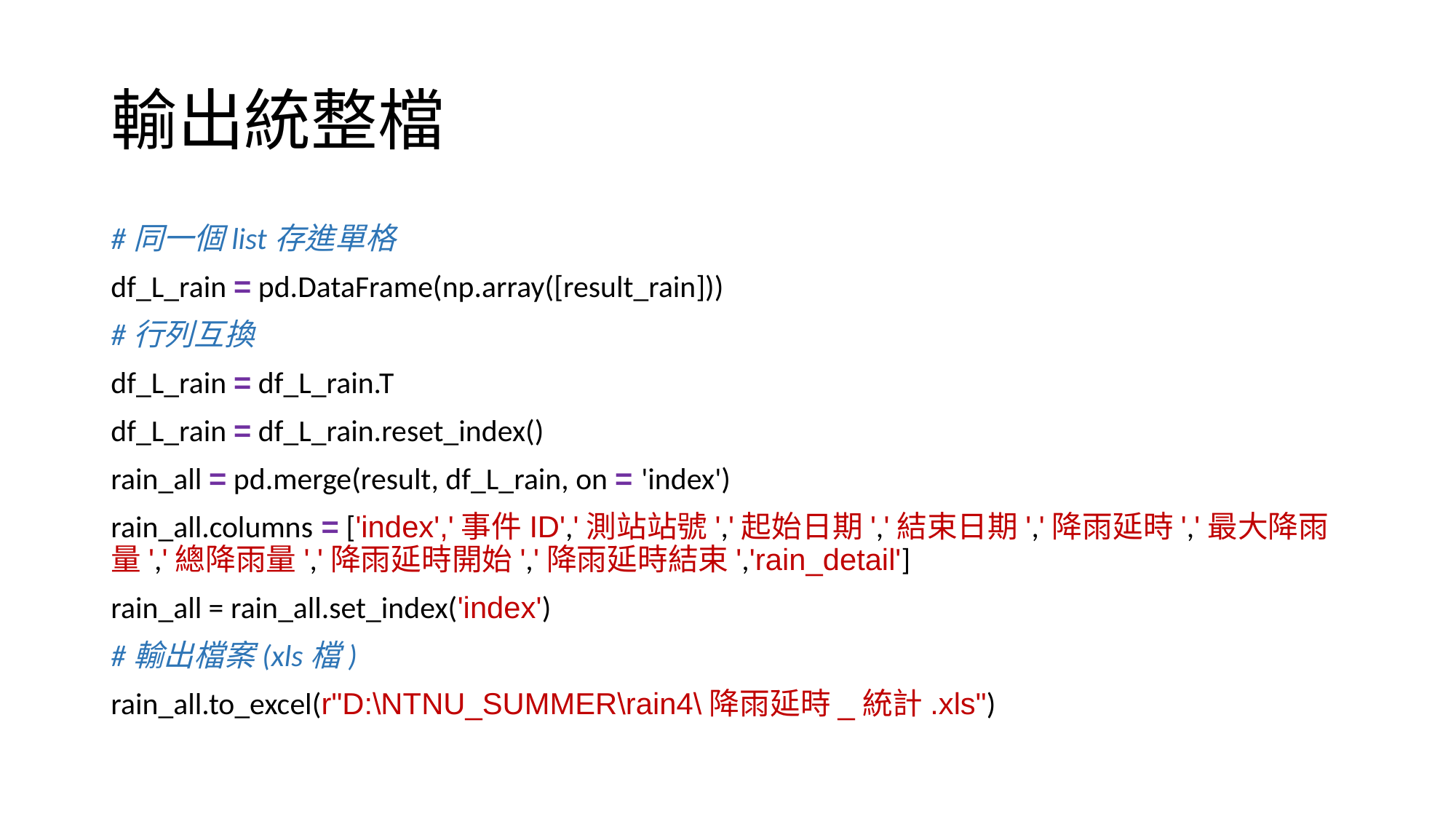

# 輸出統整檔
#同一個list存進單格
df_L_rain = pd.DataFrame(np.array([result_rain]))
#行列互換
df_L_rain = df_L_rain.T
df_L_rain = df_L_rain.reset_index()
rain_all = pd.merge(result, df_L_rain, on = 'index')
rain_all.columns = ['index','事件ID','測站站號','起始日期','結束日期','降雨延時','最大降雨量','總降雨量','降雨延時開始','降雨延時結束','rain_detail']
rain_all = rain_all.set_index('index')
#輸出檔案(xls檔)
rain_all.to_excel(r"D:\NTNU_SUMMER\rain4\降雨延時_統計.xls")